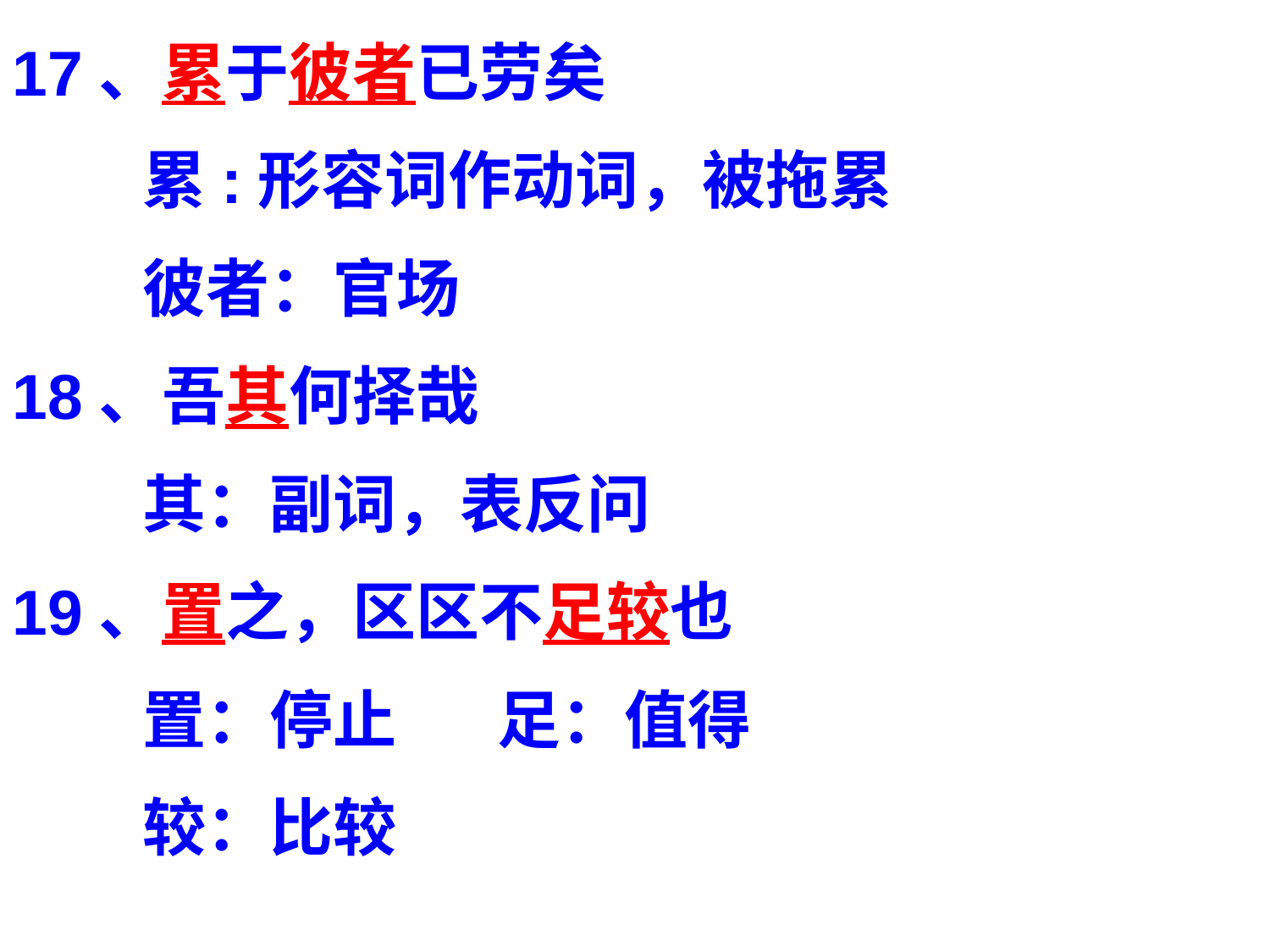

17、累于彼者已劳矣
        累:形容词作动词，被拖累
        彼者：官场
18、吾其何择哉
        其：副词，表反问
19、置之，区区不足较也
        置：停止       足：值得
        较：比较